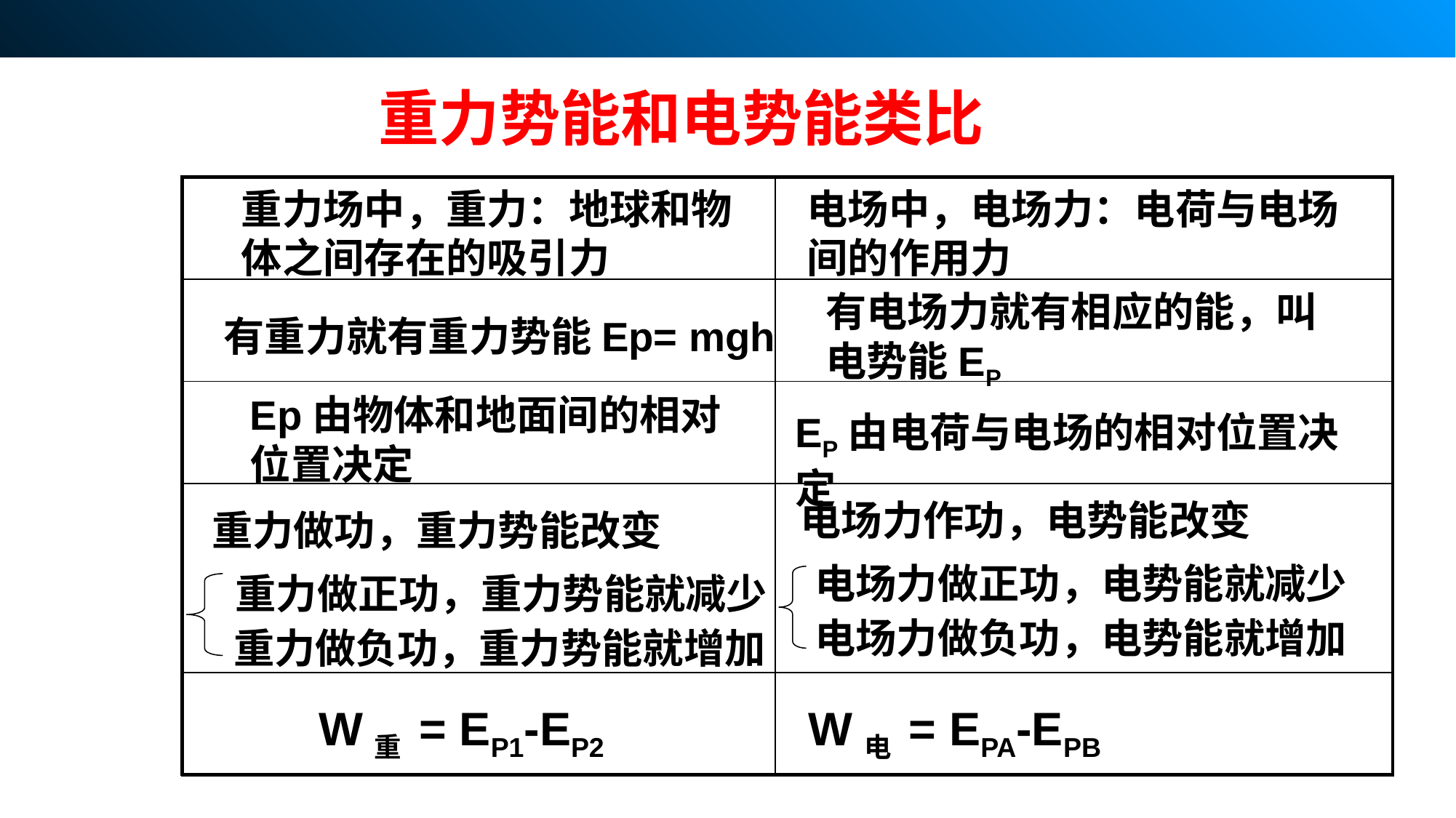

重力势能和电势能类比
|  |  |
| --- | --- |
|  |  |
|  |  |
|  |  |
|  |  |
重力场中，重力：地球和物体之间存在的吸引力
电场中，电场力：电荷与电场间的作用力
有电场力就有相应的能，叫电势能EP
有重力就有重力势能Ep= mgh
Ep由物体和地面间的相对位置决定
EP由电荷与电场的相对位置决定
电场力作功，电势能改变
电场力做正功，电势能就减少

电场力做负功，电势能就增加
重力做功，重力势能改变
重力做正功，重力势能就减少

重力做负功，重力势能就增加
W重 = EP1-EP2
W电 = EPA-EPB